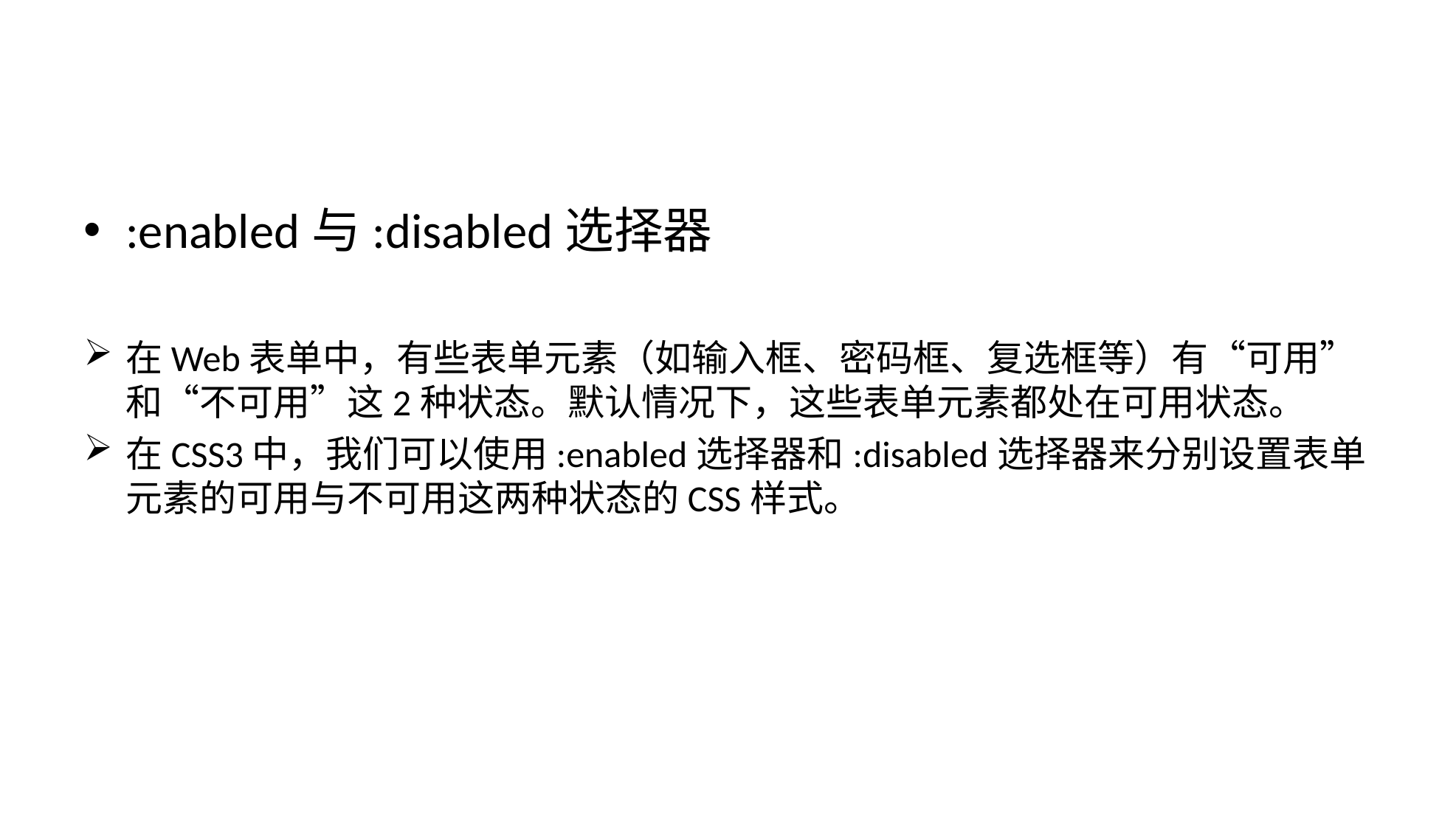

#
:enabled与:disabled选择器

在Web表单中，有些表单元素（如输入框、密码框、复选框等）有“可用”和“不可用”这2种状态。默认情况下，这些表单元素都处在可用状态。
在CSS3中，我们可以使用:enabled选择器和:disabled选择器来分别设置表单元素的可用与不可用这两种状态的CSS样式。